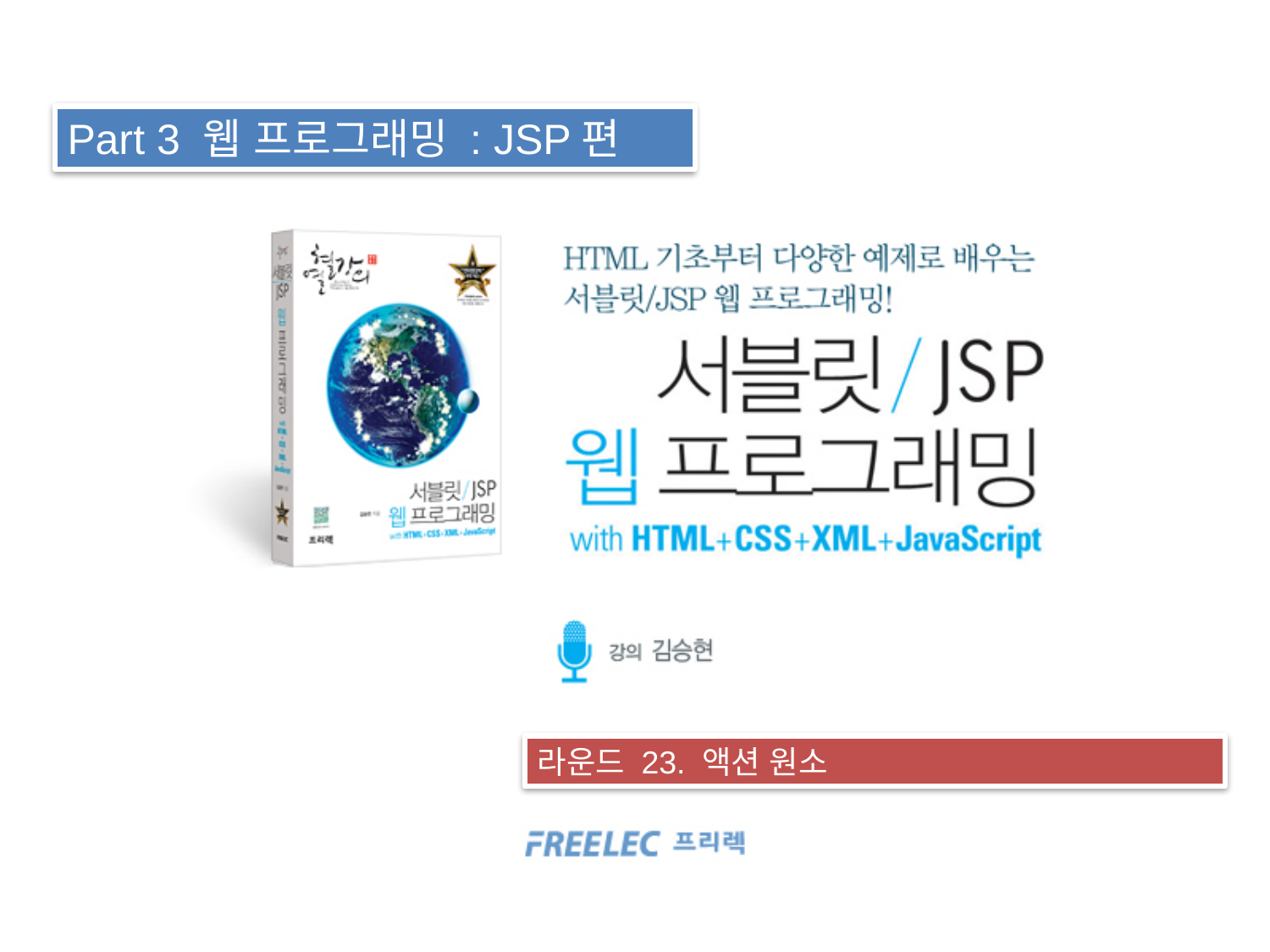

Part 3 웹 프로그래밍 : JSP편
라운드 23. 액션 원소